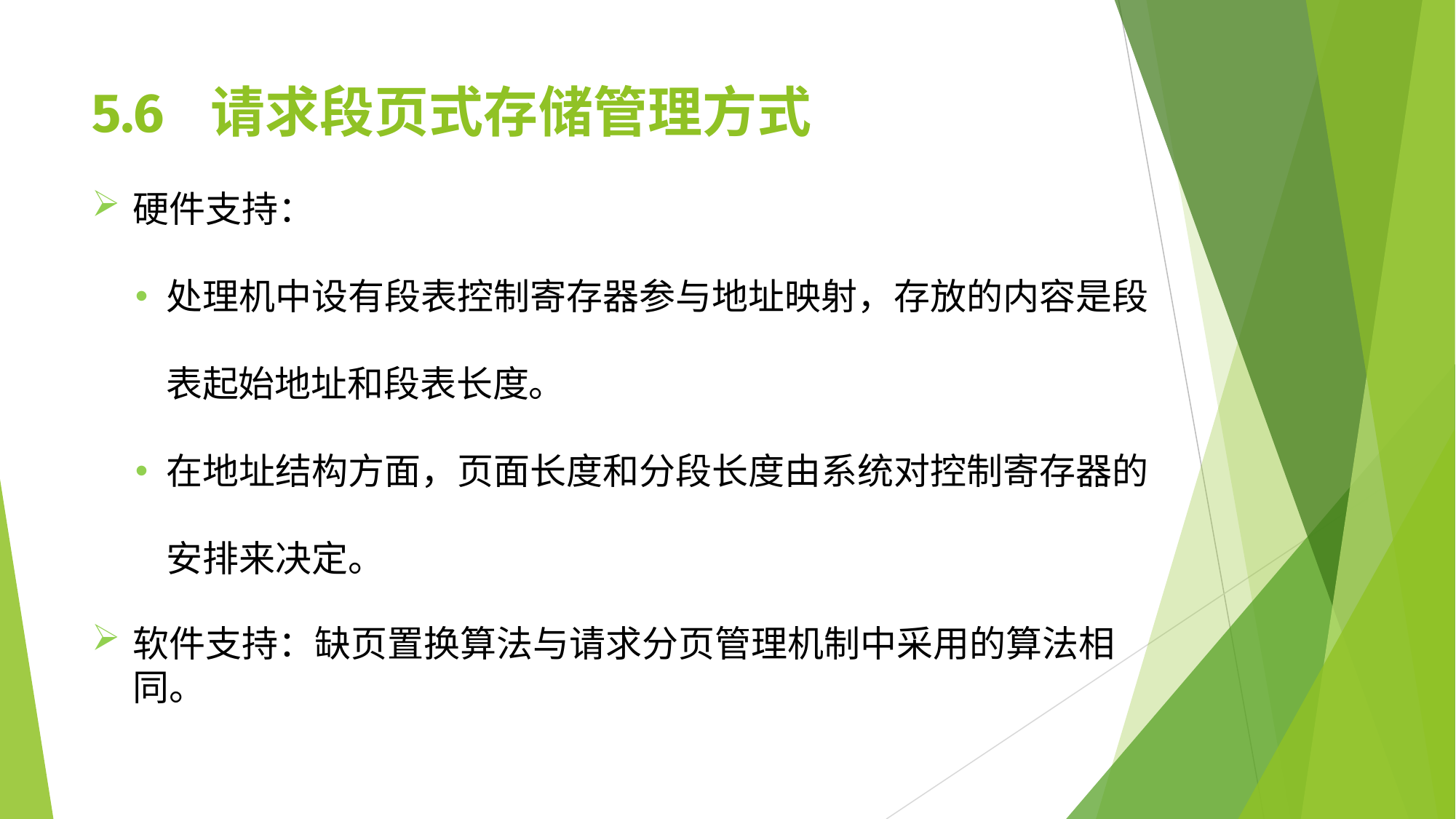

# 5.6	请求段页式存储管理方式
硬件支持：
处理机中设有段表控制寄存器参与地址映射，存放的内容是段 表起始地址和段表长度。
在地址结构方面，页面长度和分段长度由系统对控制寄存器的 安排来决定。

软件支持：缺页置换算法与请求分页管理机制中采用的算法相同。